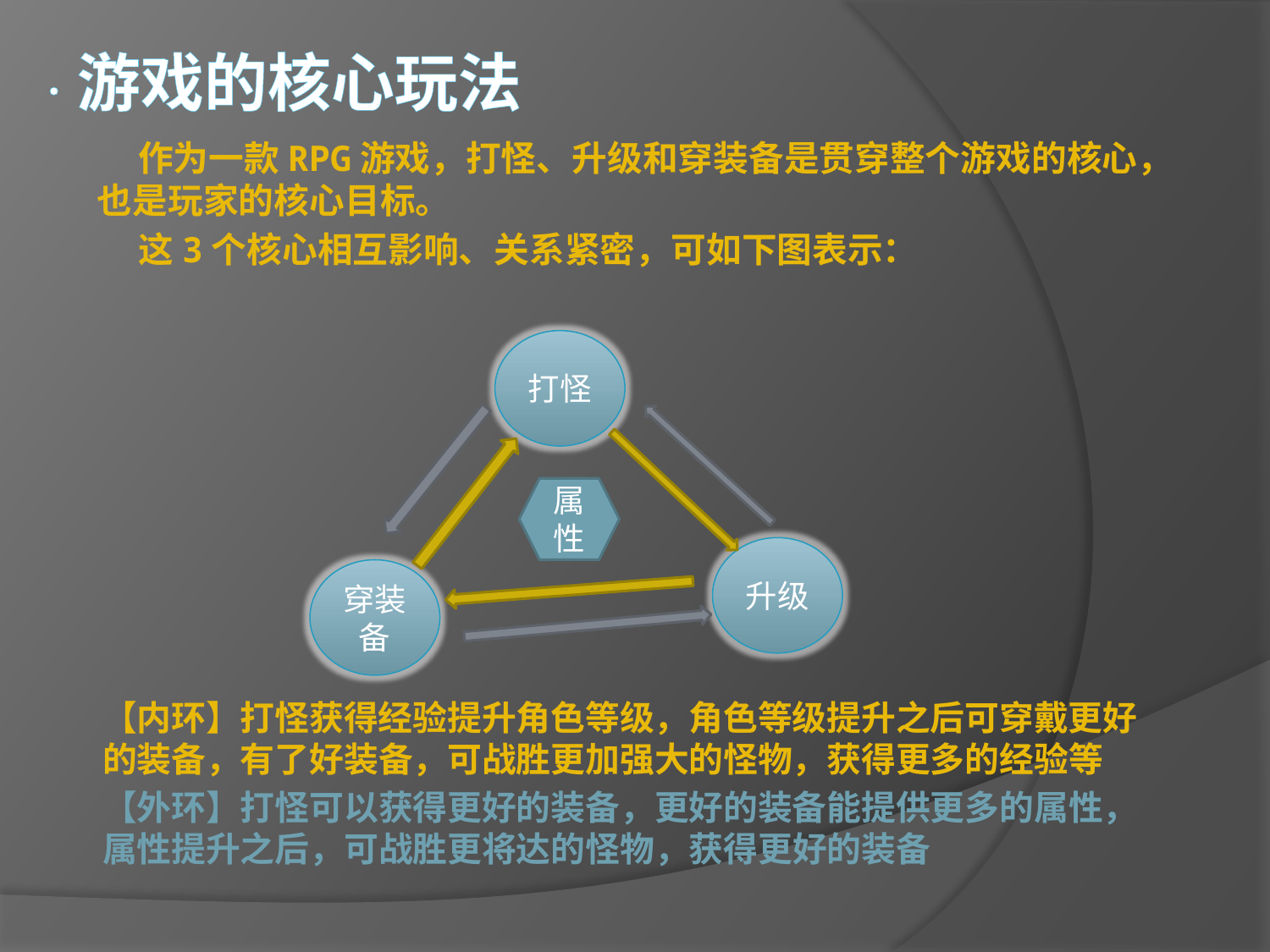

# ·游戏的核心玩法
    作为一款RPG游戏，打怪、升级和穿装备是贯穿整个游戏的核心，也是玩家的核心目标。
    这3个核心相互影响、关系紧密，可如下图表示：
打怪

属性

升级
穿装备

【内环】打怪获得经验提升角色等级，角色等级提升之后可穿戴更好的装备，有了好装备，可战胜更加强大的怪物，获得更多的经验等
【外环】打怪可以获得更好的装备，更好的装备能提供更多的属性，属性提升之后，可战胜更将达的怪物，获得更好的装备